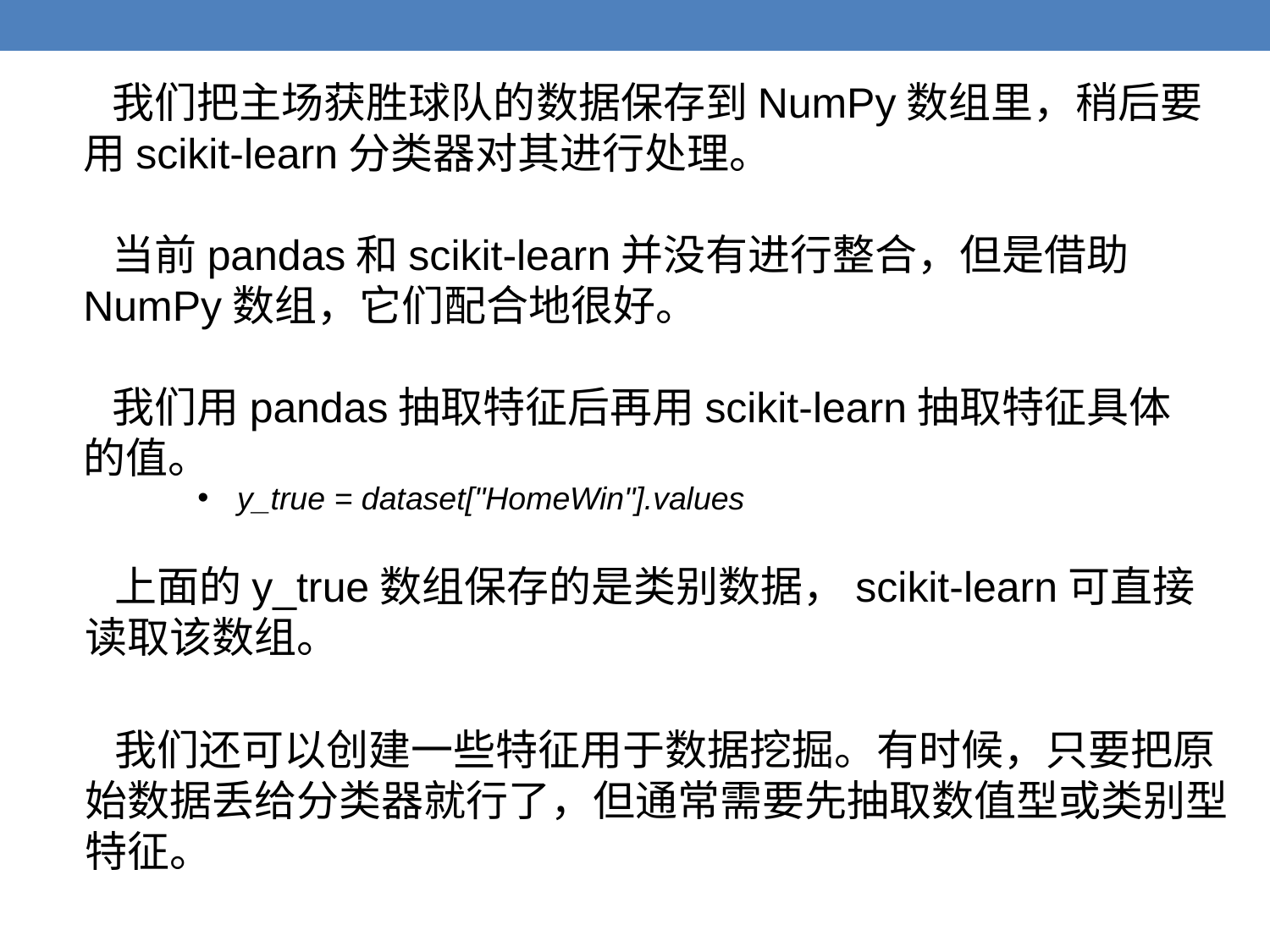

我们把主场获胜球队的数据保存到NumPy数组里，稍后要用scikit-learn分类器对其进行处理。

  当前pandas和scikit-learn并没有进行整合，但是借助NumPy数组，它们配合地很好。

  我们用pandas抽取特征后再用scikit-learn抽取特征具体的值。
y_true = dataset["HomeWin"].values
  上面的y_true数组保存的是类别数据，scikit-learn可直接读取该数组。
  我们还可以创建一些特征用于数据挖掘。有时候，只要把原始数据丢给分类器就行了，但通常需要先抽取数值型或类别型特征。